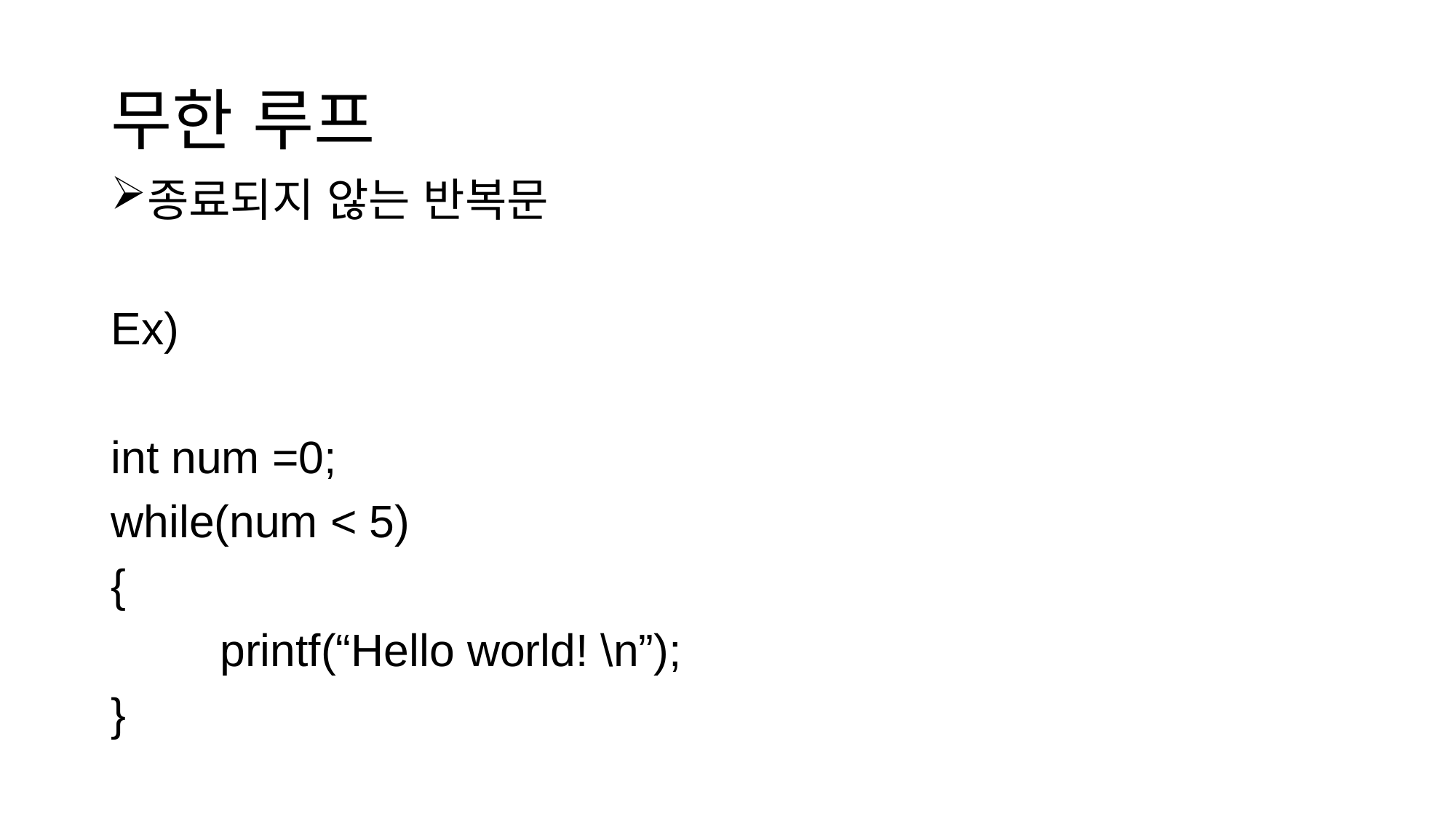

# 무한 루프
종료되지 않는 반복문

Ex)

int num =0;
while(num < 5)
{
	printf(“Hello world! \n”);
}